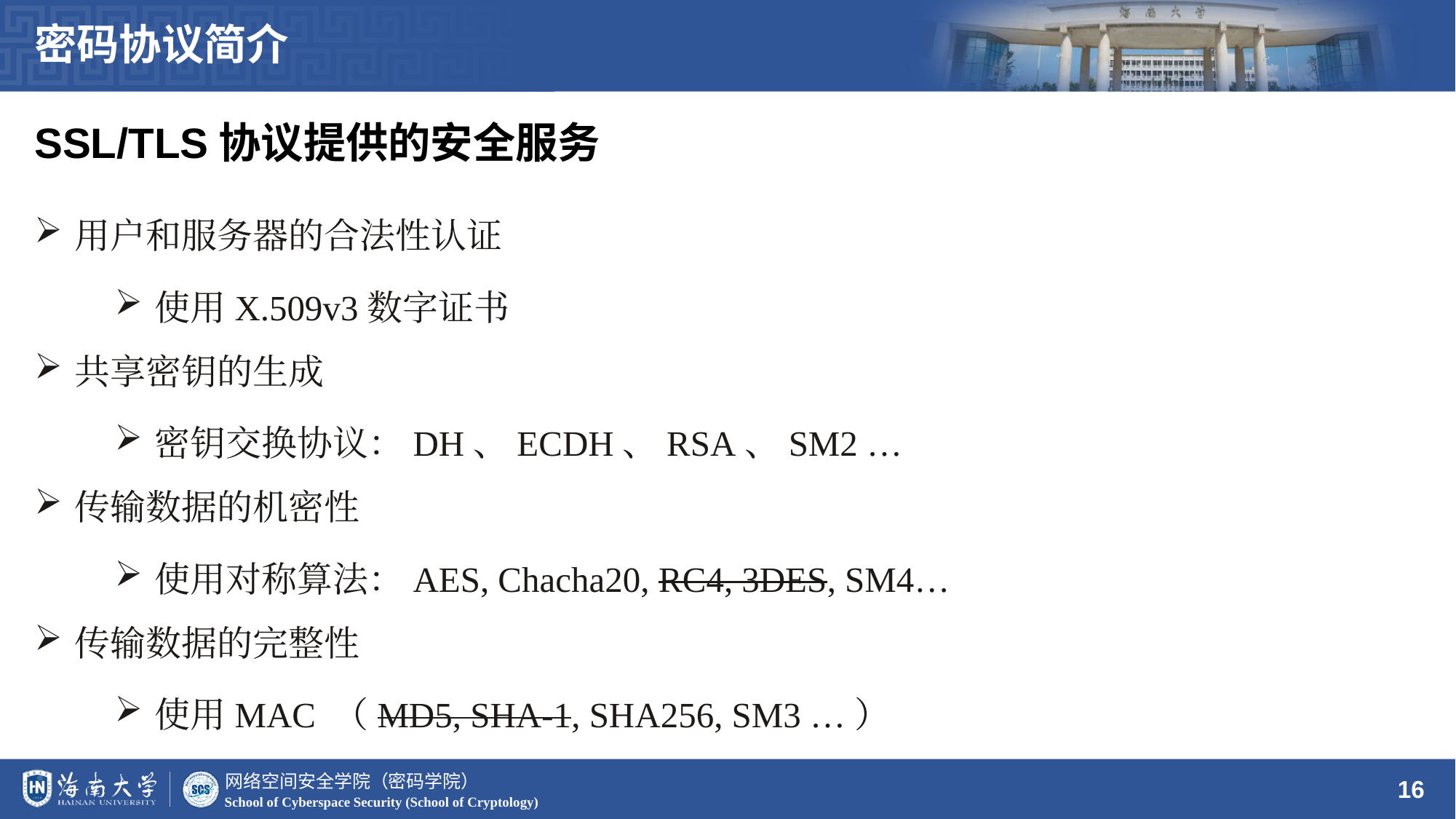

密码协议简介
SSL/TLS协议提供的安全服务
用户和服务器的合法性认证
使用X.509v3数字证书
共享密钥的生成
密钥交换协议：DH、ECDH、RSA、SM2 …
传输数据的机密性
使用对称算法：AES, Chacha20, RC4, 3DES, SM4…
传输数据的完整性
使用MAC （MD5, SHA-1, SHA256, SM3 …）

16